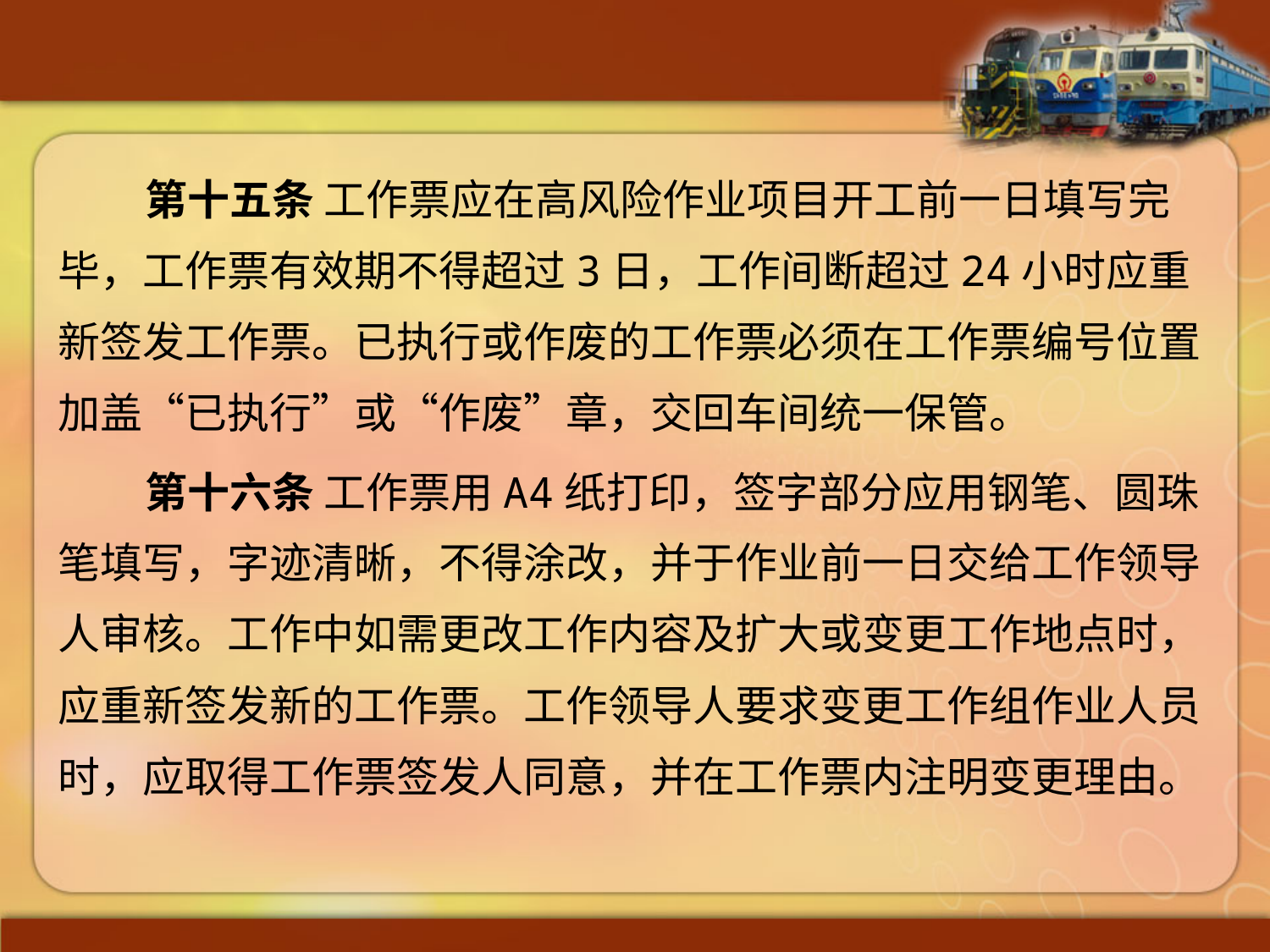

#
第十五条 工作票应在高风险作业项目开工前一日填写完毕，工作票有效期不得超过3日，工作间断超过24小时应重新签发工作票。已执行或作废的工作票必须在工作票编号位置加盖“已执行”或“作废”章，交回车间统一保管。
第十六条 工作票用A4纸打印，签字部分应用钢笔、圆珠笔填写，字迹清晰，不得涂改，并于作业前一日交给工作领导人审核。工作中如需更改工作内容及扩大或变更工作地点时，应重新签发新的工作票。工作领导人要求变更工作组作业人员时，应取得工作票签发人同意，并在工作票内注明变更理由。